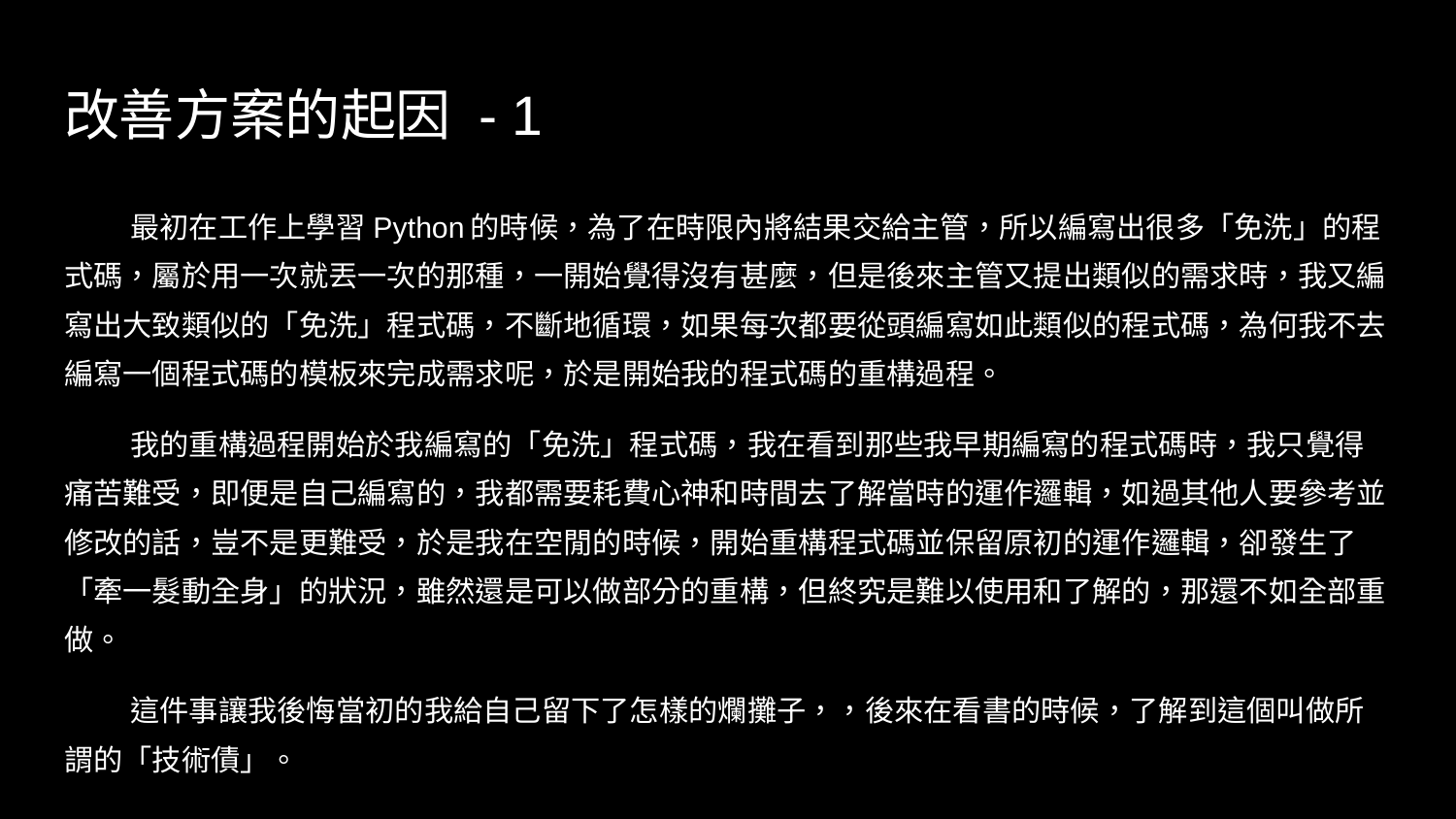

# 改善方案的起因 - 1
最初在工作上學習Python的時候，為了在時限內將結果交給主管，所以編寫出很多「免洗」的程式碼，屬於用一次就丟一次的那種，一開始覺得沒有甚麼，但是後來主管又提出類似的需求時，我又編寫出大致類似的「免洗」程式碼，不斷地循環，如果每次都要從頭編寫如此類似的程式碼，為何我不去編寫一個程式碼的模板來完成需求呢，於是開始我的程式碼的重構過程。
我的重構過程開始於我編寫的「免洗」程式碼，我在看到那些我早期編寫的程式碼時，我只覺得痛苦難受，即便是自己編寫的，我都需要耗費心神和時間去了解當時的運作邏輯，如過其他人要參考並修改的話，豈不是更難受，於是我在空閒的時候，開始重構程式碼並保留原初的運作邏輯，卻發生了「牽一髮動全身」的狀況，雖然還是可以做部分的重構，但終究是難以使用和了解的，那還不如全部重做。
這件事讓我後悔當初的我給自己留下了怎樣的爛攤子，，後來在看書的時候，了解到這個叫做所謂的「技術債」。